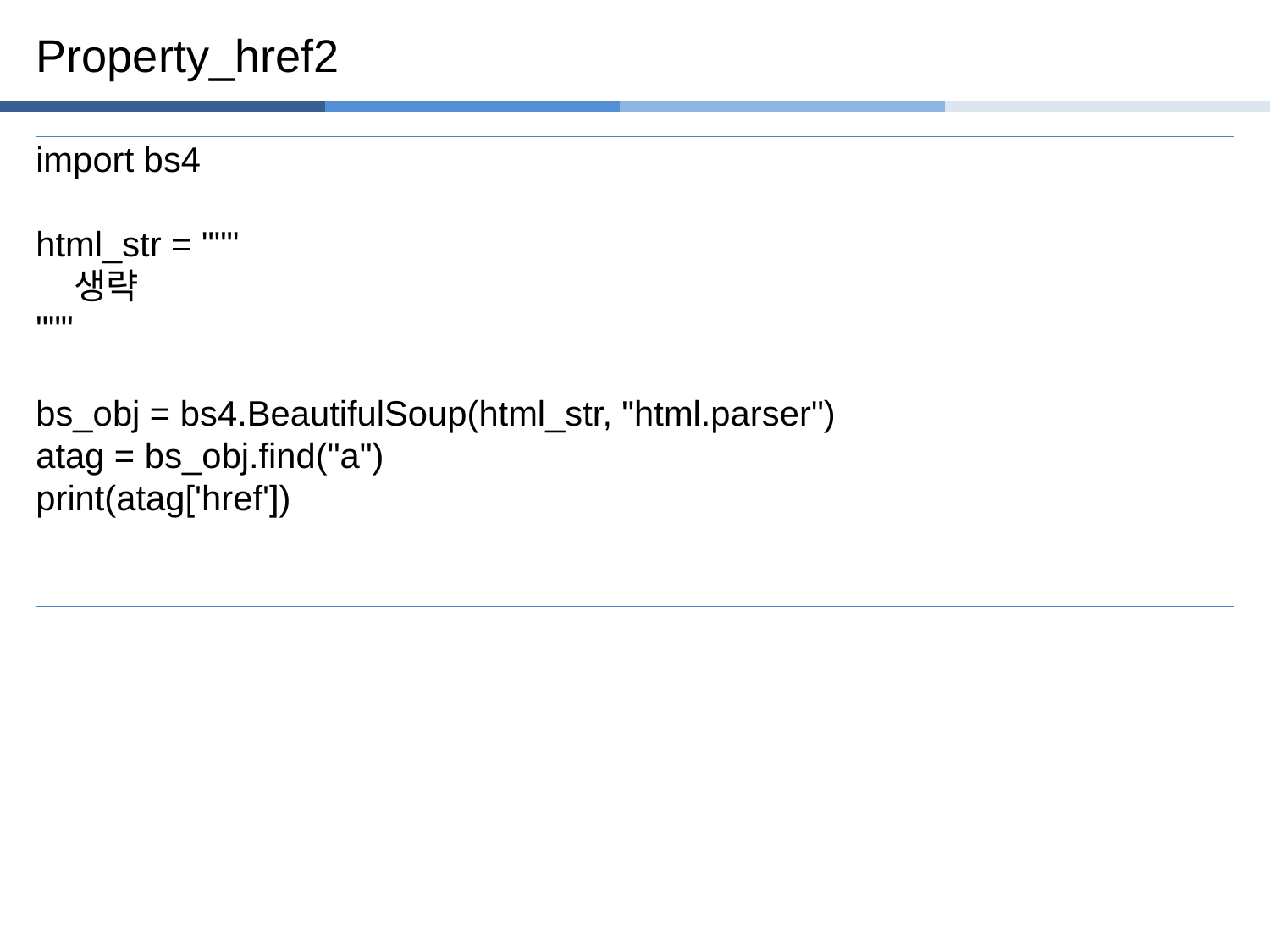

# Property_href2
import bs4

html_str = """
   생략
"""

bs_obj = bs4.BeautifulSoup(html_str, "html.parser")
atag = bs_obj.find("a")
print(atag['href'])